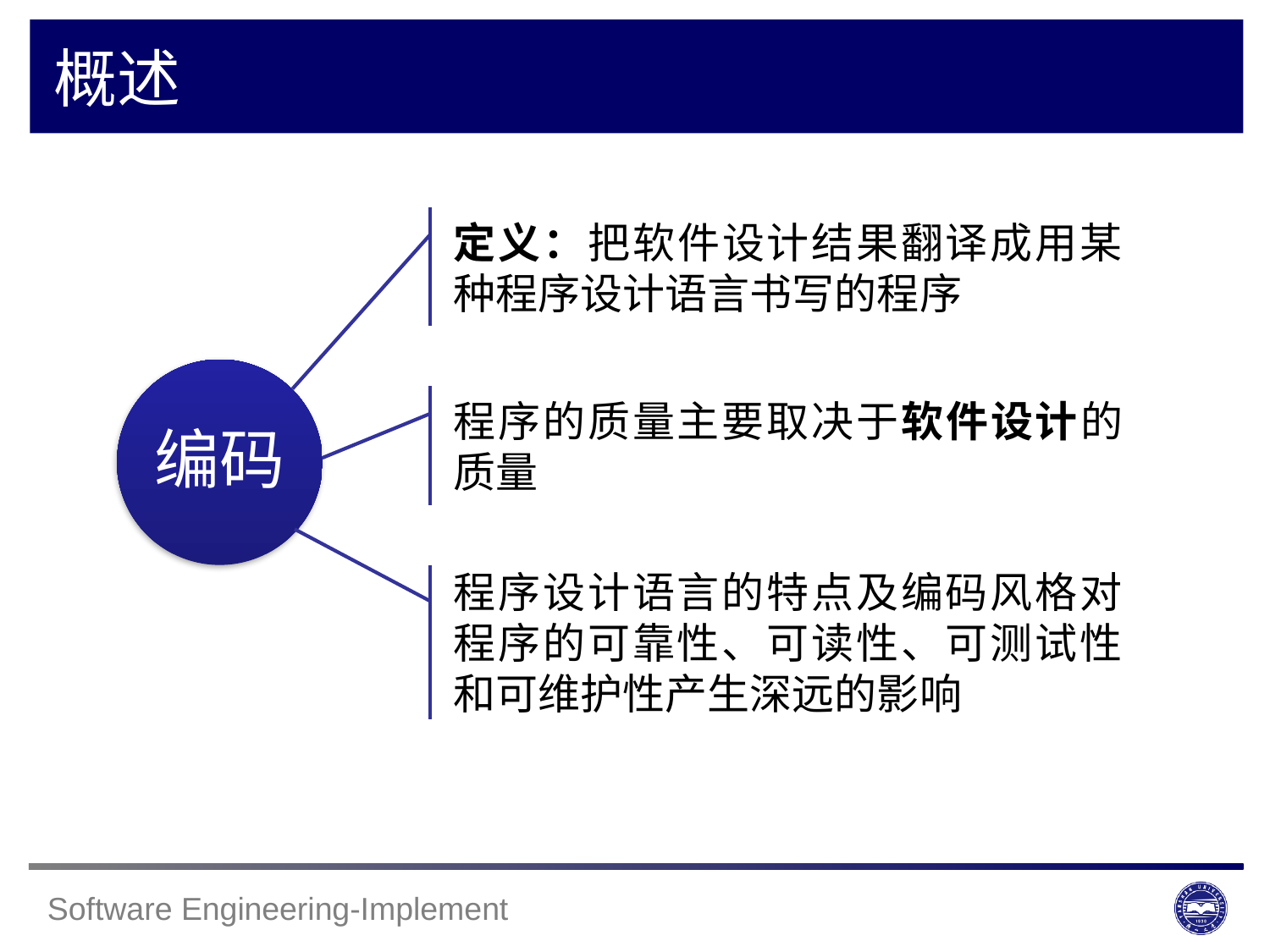

概述
定义：把软件设计结果翻译成用某种程序设计语言书写的程序

编码
程序的质量主要取决于软件设计的质量
程序设计语言的特点及编码风格对程序的可靠性、可读性、可测试性和可维护性产生深远的影响